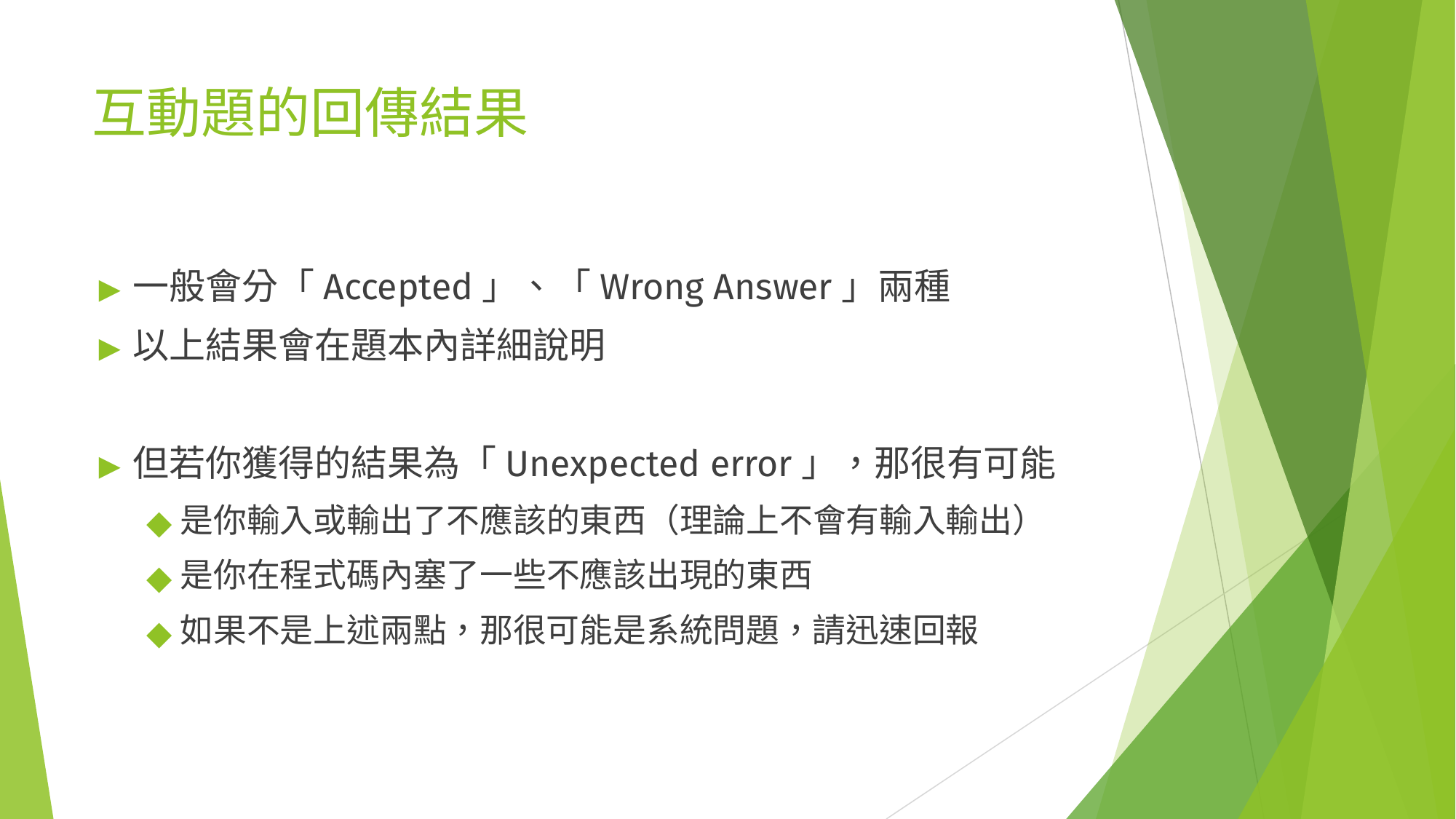

# 互動題的回傳結果
一般會分「Accepted」、「Wrong Answer」兩種
以上結果會在題本內詳細說明

但若你獲得的結果為「Unexpected error」，那很有可能
是你輸入或輸出了不應該的東西（理論上不會有輸入輸出）
是你在程式碼內塞了一些不應該出現的東西
如果不是上述兩點，那很可能是系統問題，請迅速回報